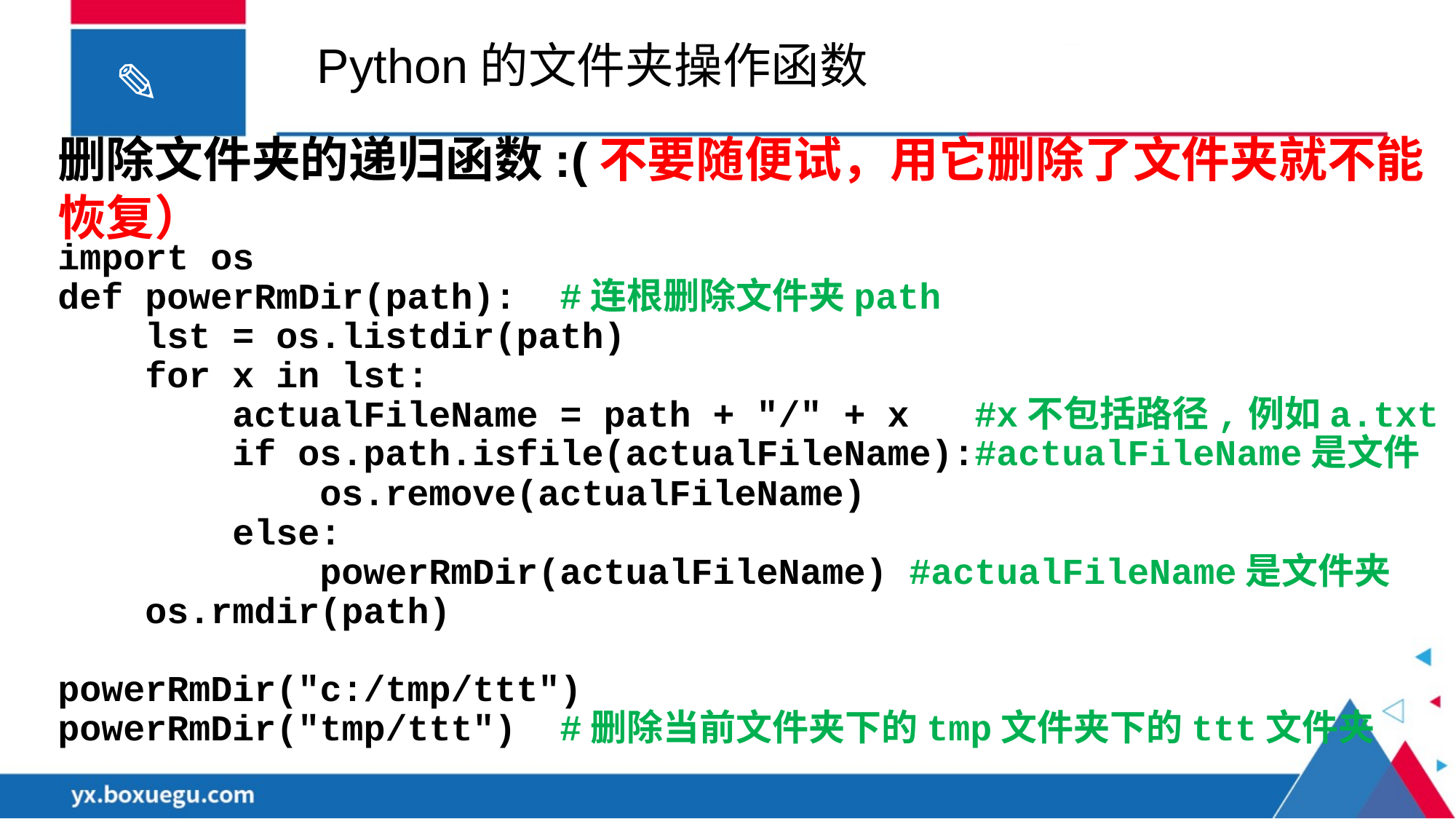

Python的文件夹操作函数
删除文件夹的递归函数:(不要随便试，用它删除了文件夹就不能恢复）
import os
def powerRmDir(path):  #连根删除文件夹path
    lst = os.listdir(path)
    for x in lst:
        actualFileName = path + "/" + x	  #x不包括路径,例如a.txt
        if os.path.isfile(actualFileName):#actualFileName是文件
            os.remove(actualFileName)
        else:
            powerRmDir(actualFileName) #actualFileName是文件夹
    os.rmdir(path)

powerRmDir("c:/tmp/ttt")
powerRmDir("tmp/ttt")  #删除当前文件夹下的tmp文件夹下的ttt文件夹